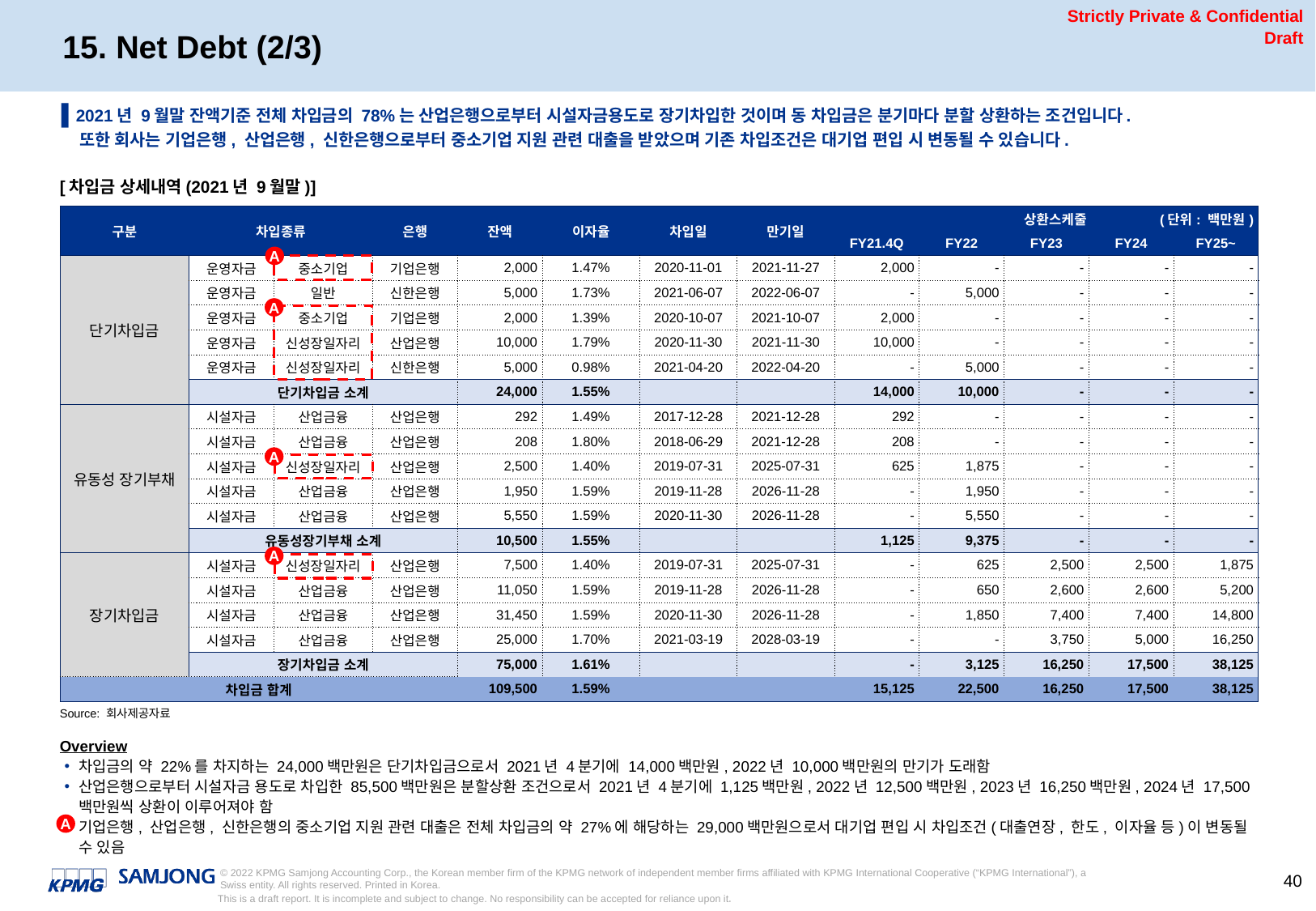

# 15. Net Debt (2/3)
▌2021년 9월말 잔액기준 전체 차입금의 78%는 산업은행으로부터 시설자금용도로 장기차입한 것이며 동 차입금은 분기마다 분할 상환하는 조건입니다.
   또한 회사는 기업은행, 산업은행, 신한은행으로부터 중소기업 지원 관련 대출을 받았으며 기존 차입조건은 대기업 편입 시 변동될 수 있습니다.
[차입금 상세내역(2021년 9월말)]
| 구분 | 차입종류 |  | 은행 | 잔액 | 이자율 | 차입일 | 만기일 | 상환스케줄 (단위: 백만원) |  |  |  |  |
| --- | --- | --- | --- | --- | --- | --- | --- | --- | --- | --- | --- | --- |
|  |  |  |  |  |  |  |  | FY21.4Q | FY22 | FY23 | FY24 | FY25~ |
| 단기차입금 | 운영자금 | 중소기업 | 기업은행 | 2,000 | 1.47% | 2020-11-01 | 2021-11-27 | 2,000 | - | - | - | - |
|  | 운영자금 | 일반 | 신한은행 | 5,000 | 1.73% | 2021-06-07 | 2022-06-07 | - | 5,000 | - | - | - |
|  | 운영자금 | 중소기업 | 기업은행 | 2,000 | 1.39% | 2020-10-07 | 2021-10-07 | 2,000 | - | - | - | - |
|  | 운영자금 | 신성장일자리 | 산업은행 | 10,000 | 1.79% | 2020-11-30 | 2021-11-30 | 10,000 | - | - | - | - |
|  | 운영자금 | 신성장일자리 | 신한은행 | 5,000 | 0.98% | 2021-04-20 | 2022-04-20 | - | 5,000 | - | - | - |
|  | 단기차입금 소계 |  |  | 24,000 | 1.55% |  |  | 14,000 | 10,000 | - | - | - |
| 유동성 장기부채 | 시설자금 | 산업금융 | 산업은행 | 292 | 1.49% | 2017-12-28 | 2021-12-28 | 292 | - | - | - | - |
|  | 시설자금 | 산업금융 | 산업은행 | 208 | 1.80% | 2018-06-29 | 2021-12-28 | 208 | - | - | - | - |
|  | 시설자금 | 신성장일자리 | 산업은행 | 2,500 | 1.40% | 2019-07-31 | 2025-07-31 | 625 | 1,875 | - | - | - |
|  | 시설자금 | 산업금융 | 산업은행 | 1,950 | 1.59% | 2019-11-28 | 2026-11-28 | - | 1,950 | - | - | - |
|  | 시설자금 | 산업금융 | 산업은행 | 5,550 | 1.59% | 2020-11-30 | 2026-11-28 | - | 5,550 | - | - | - |
|  | 유동성장기부채 소계 |  |  | 10,500 | 1.55% |  |  | 1,125 | 9,375 | - | - | - |
| 장기차입금 | 시설자금 | 신성장일자리 | 산업은행 | 7,500 | 1.40% | 2019-07-31 | 2025-07-31 | - | 625 | 2,500 | 2,500 | 1,875 |
|  | 시설자금 | 산업금융 | 산업은행 | 11,050 | 1.59% | 2019-11-28 | 2026-11-28 | - | 650 | 2,600 | 2,600 | 5,200 |
|  | 시설자금 | 산업금융 | 산업은행 | 31,450 | 1.59% | 2020-11-30 | 2026-11-28 | - | 1,850 | 7,400 | 7,400 | 14,800 |
|  | 시설자금 | 산업금융 | 산업은행 | 25,000 | 1.70% | 2021-03-19 | 2028-03-19 | - | - | 3,750 | 5,000 | 16,250 |
|  | 장기차입금 소계 |  |  | 75,000 | 1.61% |  |  | - | 3,125 | 16,250 | 17,500 | 38,125 |
| 차입금 합계 |  |  |  | 109,500 | 1.59% |  |  | 15,125 | 22,500 | 16,250 | 17,500 | 38,125 |
A

A

A

A

Source: 회사제공자료
Overview
차입금의 약 22%를 차지하는 24,000백만원은 단기차입금으로서 2021년 4분기에 14,000백만원, 2022년 10,000백만원의 만기가 도래함
산업은행으로부터 시설자금 용도로 차입한 85,500백만원은 분할상환 조건으로서 2021년 4분기에 1,125백만원, 2022년 12,500백만원, 2023년 16,250백만원, 2024년 17,500백만원씩 상환이 이루어져야 함
기업은행, 산업은행, 신한은행의 중소기업 지원 관련 대출은 전체 차입금의 약 27%에 해당하는 29,000백만원으로서 대기업 편입 시 차입조건(대출연장, 한도, 이자율 등)이 변동될 수 있음

A